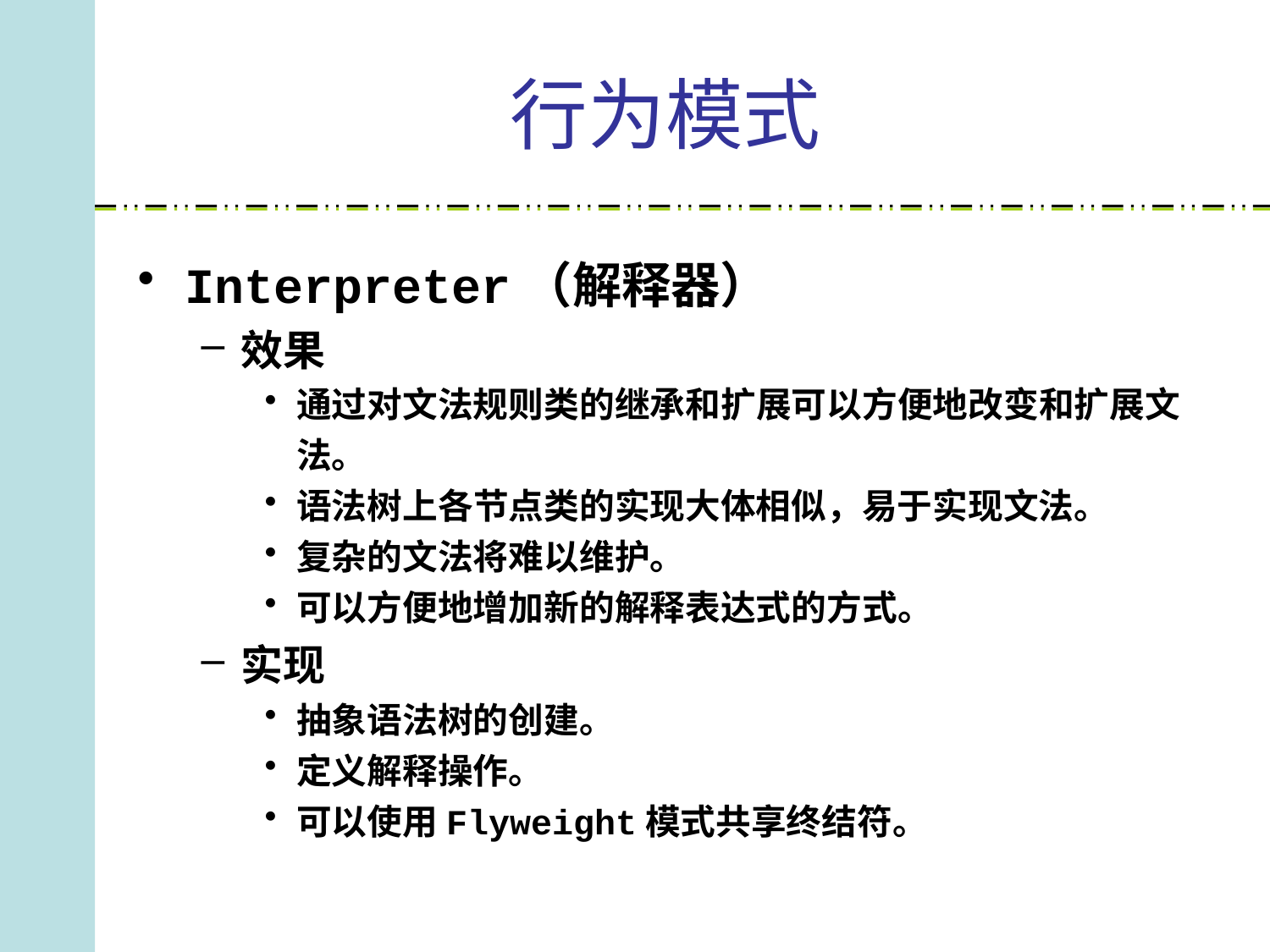

# 行为模式
Interpreter（解释器）
效果
通过对文法规则类的继承和扩展可以方便地改变和扩展文法。
语法树上各节点类的实现大体相似，易于实现文法。
复杂的文法将难以维护。
可以方便地增加新的解释表达式的方式。
实现
抽象语法树的创建。
定义解释操作。
可以使用Flyweight模式共享终结符。